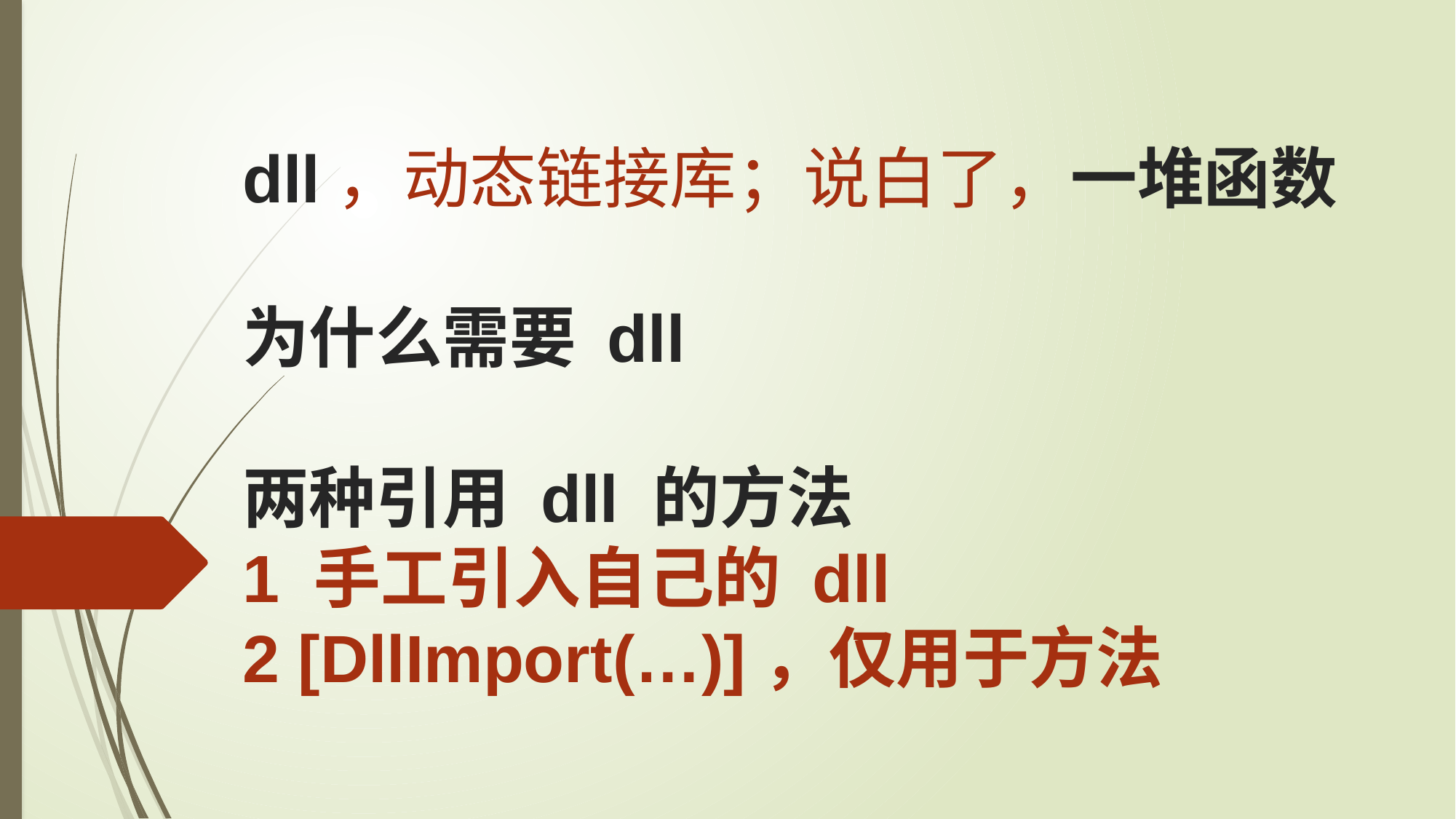

dll，动态链接库；说白了，一堆函数

	为什么需要 dll

	两种引用 dll 的方法
1 手工引入自己的 dll
	2 [DllImport(…)]，仅用于方法